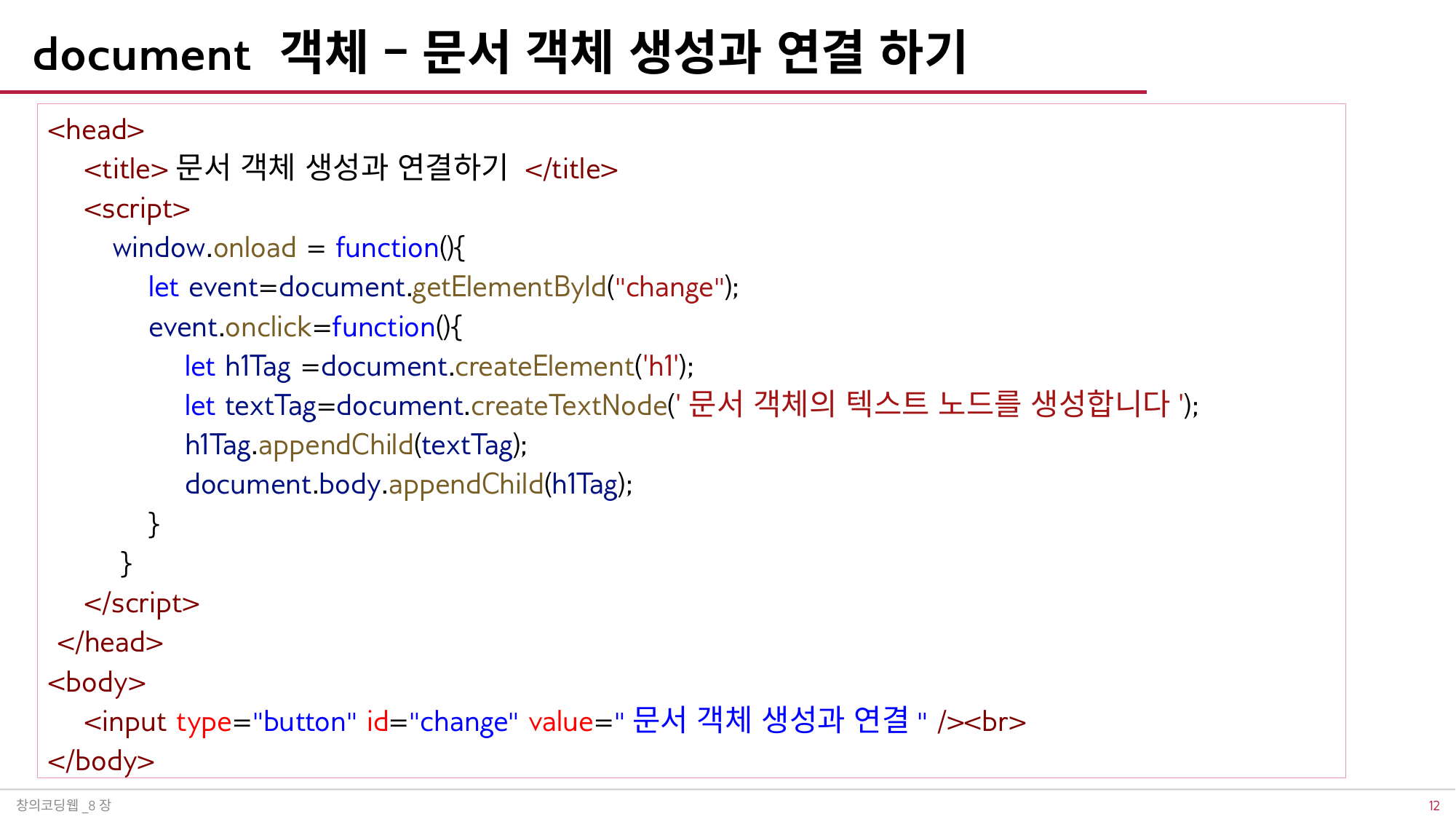

# document 객체 – 문서 객체 생성과 연결 하기
<head>
    <title>문서 객체 생성과 연결하기 </title>
    <script>
       window.onload = function(){
           let event=document.getElementById("change");
           event.onclick=function(){
               let h1Tag =document.createElement('h1');
               let textTag=document.createTextNode('문서 객체의 텍스트 노드를 생성합니다');
               h1Tag.appendChild(textTag);
               document.body.appendChild(h1Tag);
           }
        }
    </script>
 </head>
<body>
    <input type="button" id="change" value="문서 객체 생성과 연결" /><br>
</body>
12
창의코딩웹_8장